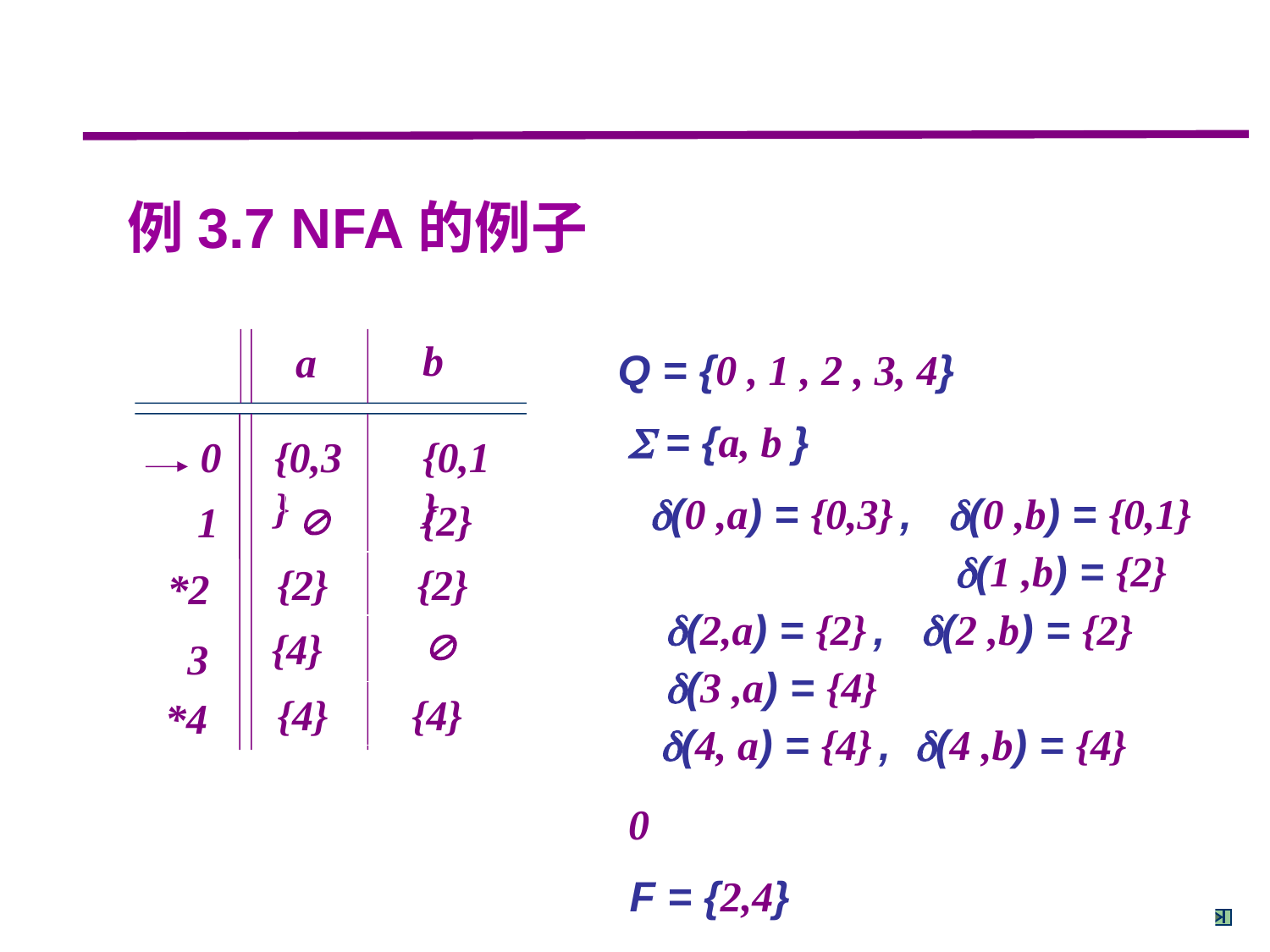

例3.7 NFA的例子
b

a

Q = {0 , 1 , 2 , 3, 4}

 Σ = {a, b }

   δ(0 ,a) = {0,3} ,   δ(0 ,b) = {0,1}
	       δ(1 ,b) = {2}
    δ(2,a) = {2} ,   δ(2 ,b) = {2}
    δ(3 ,a) = {4}
    δ(4, a) = {4} ,  δ(4 ,b) = {4}

 0

 F = {2,4}

0
{0,3}
{0,1}

∅
{2}
1
{2}
{2}
*2
∅
{4}
3
{4}
{4}
*4